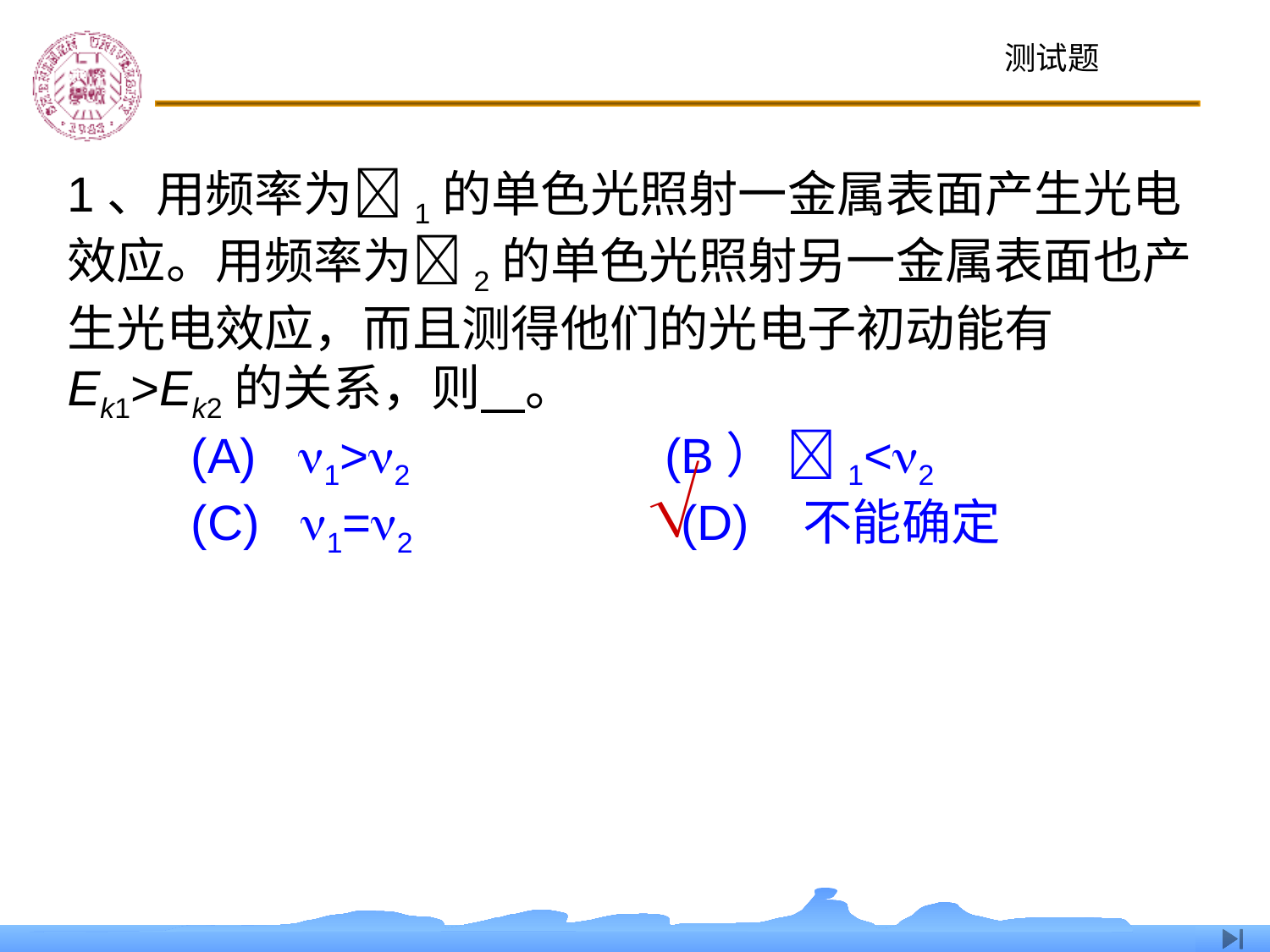

测试题
1、用频率为ν1的单色光照射一金属表面产生光电效应。用频率为ν2的单色光照射另一金属表面也产生光电效应，而且测得他们的光电子初动能有Ek1>Ek2的关系，则    。
         (A)   ν1>ν2                               (B） ν1<ν2
         (C)   ν1=ν2                           (D)   不能确定
√